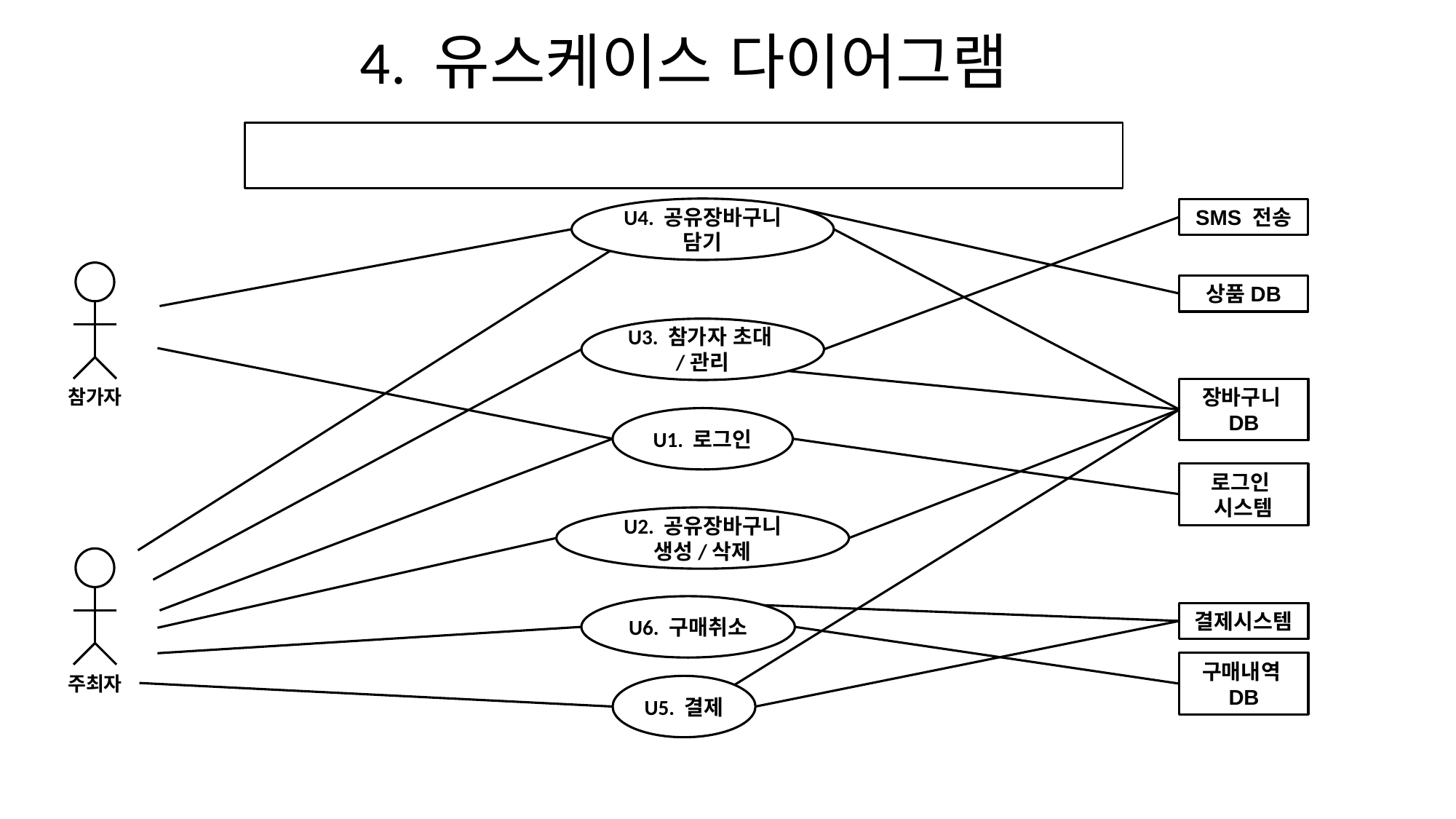

# 4. 유스케이스 다이어그램
공유 장바구니 시스템
U4. 공유장바구니 담기
SMS 전송

참가자
상품DB
U3. 참가자 초대/관리
장바구니DB
U1. 로그인
로그인
시스템
U2. 공유장바구니 생성/삭제

주최자
U6. 구매취소
결제시스템
구매내역DB
U5. 결제